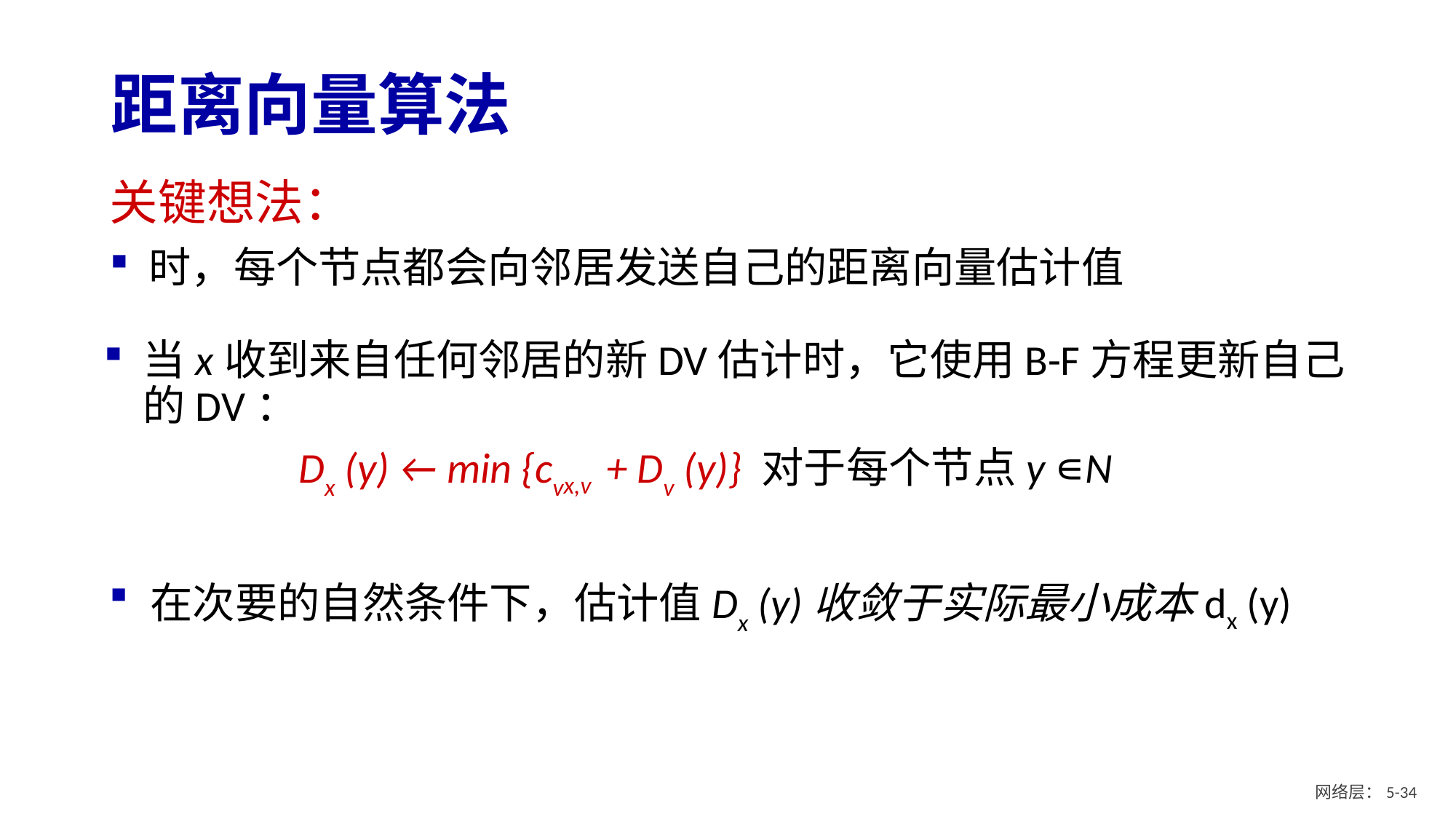

# 距离向量算法
关键想法：
时，每个节点都会向邻居发送自己的距离向量估计值
当x收到来自任何邻居的新DV估计时，它使用B-F方程更新自己的DV：
Dx (y) ← min {cvx,v  + Dv (y)} 对于每个节点y ∊N
在次要的自然条件下，估计值Dx (y)收敛于实际最小成本dx (y)
网络层：5-34